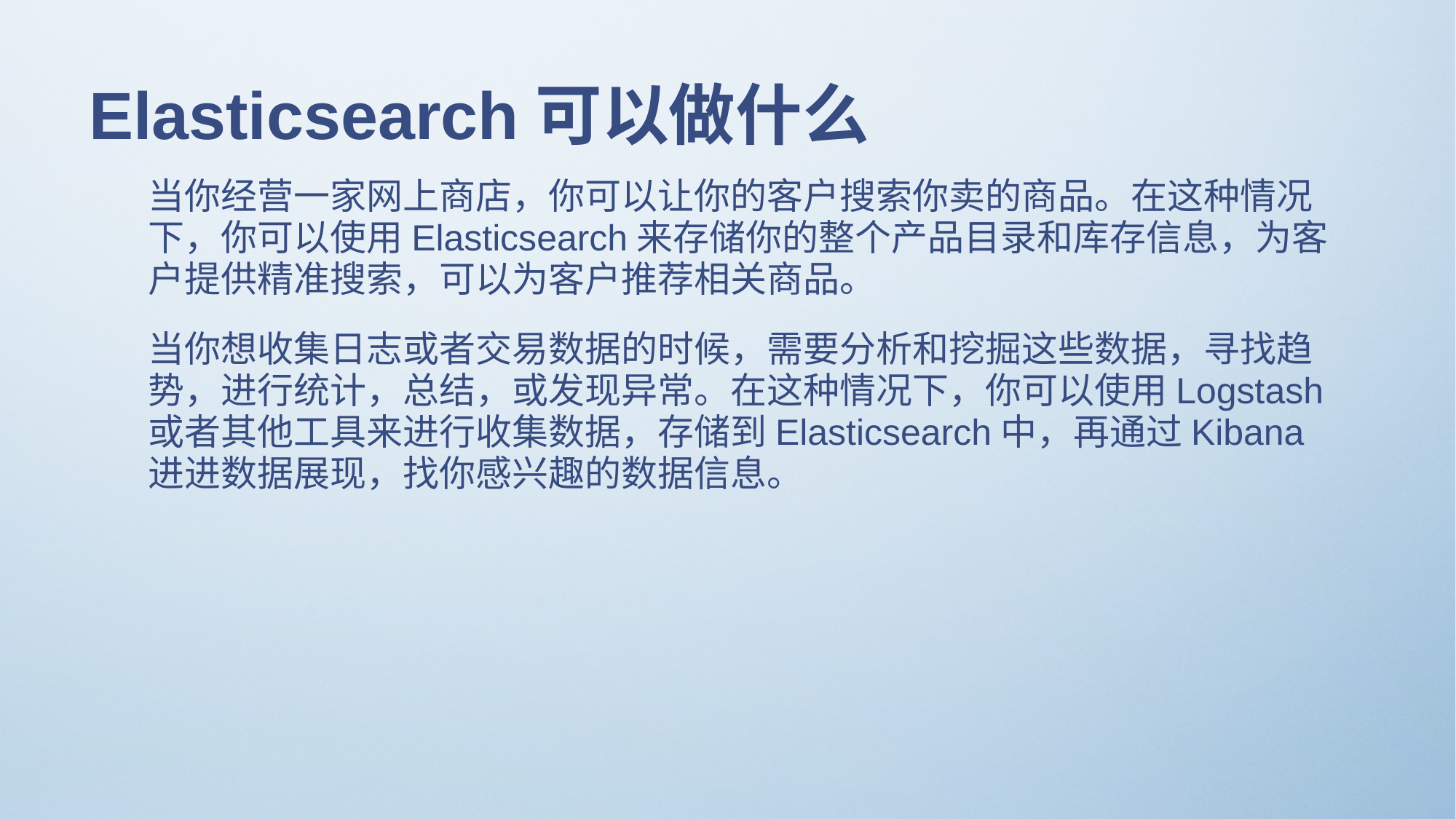

# Elasticsearch可以做什么
当你经营一家网上商店，你可以让你的客户搜索你卖的商品。在这种情况下，你可以使用Elasticsearch来存储你的整个产品目录和库存信息，为客户提供精准搜索，可以为客户推荐相关商品。
当你想收集日志或者交易数据的时候，需要分析和挖掘这些数据，寻找趋势，进行统计，总结，或发现异常。在这种情况下，你可以使用Logstash或者其他工具来进行收集数据，存储到Elasticsearch中，再通过Kibana进进数据展现，找你感兴趣的数据信息。